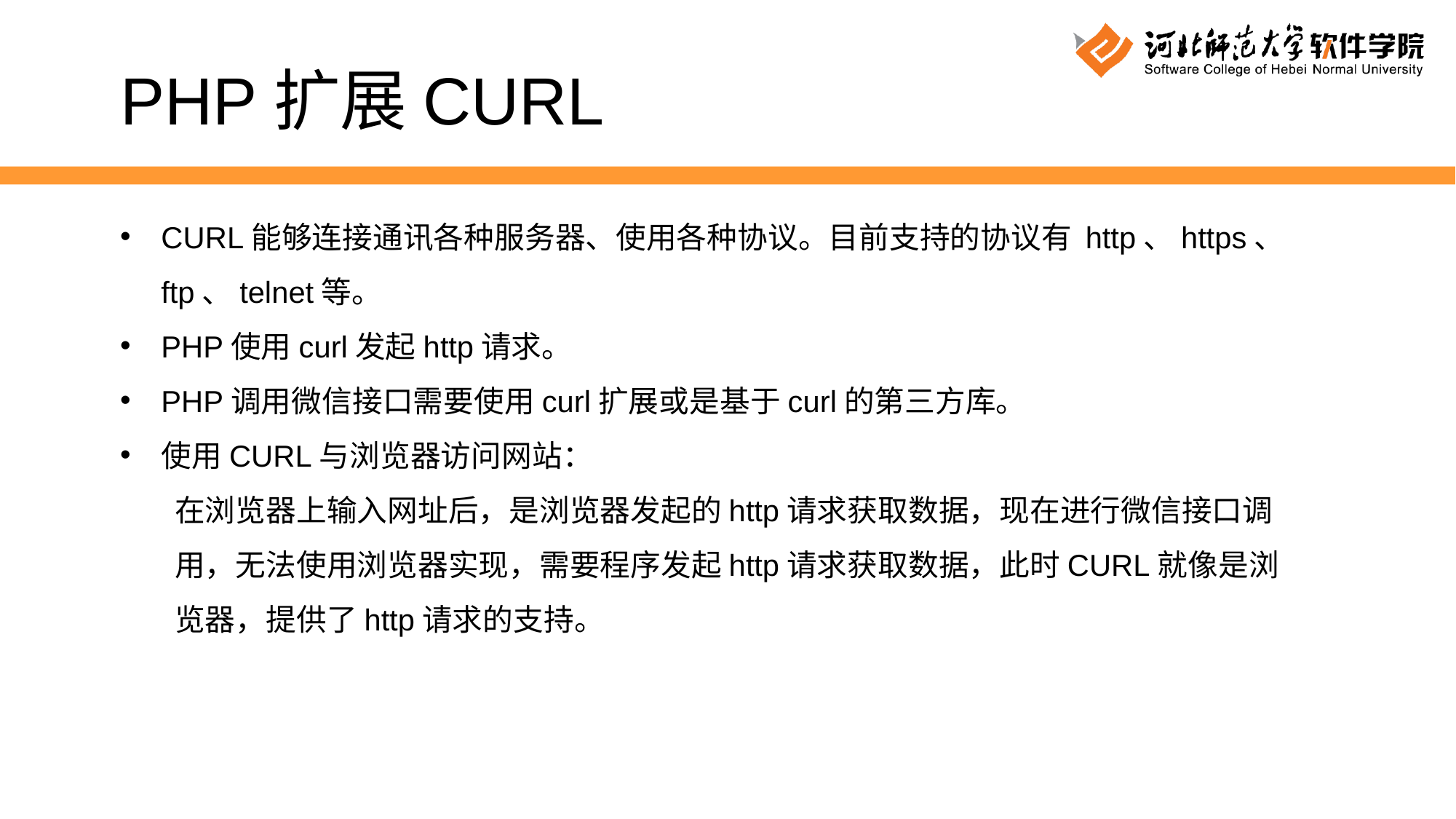

PHP扩展CURL
CURL能够连接通讯各种服务器、使用各种协议。目前支持的协议有 http、https、ftp、telnet等。
PHP使用curl发起http请求。
PHP调用微信接口需要使用curl扩展或是基于curl的第三方库。
使用CURL与浏览器访问网站：
在浏览器上输入网址后，是浏览器发起的http请求获取数据，现在进行微信接口调用，无法使用浏览器实现，需要程序发起http请求获取数据，此时CURL就像是浏览器，提供了http请求的支持。